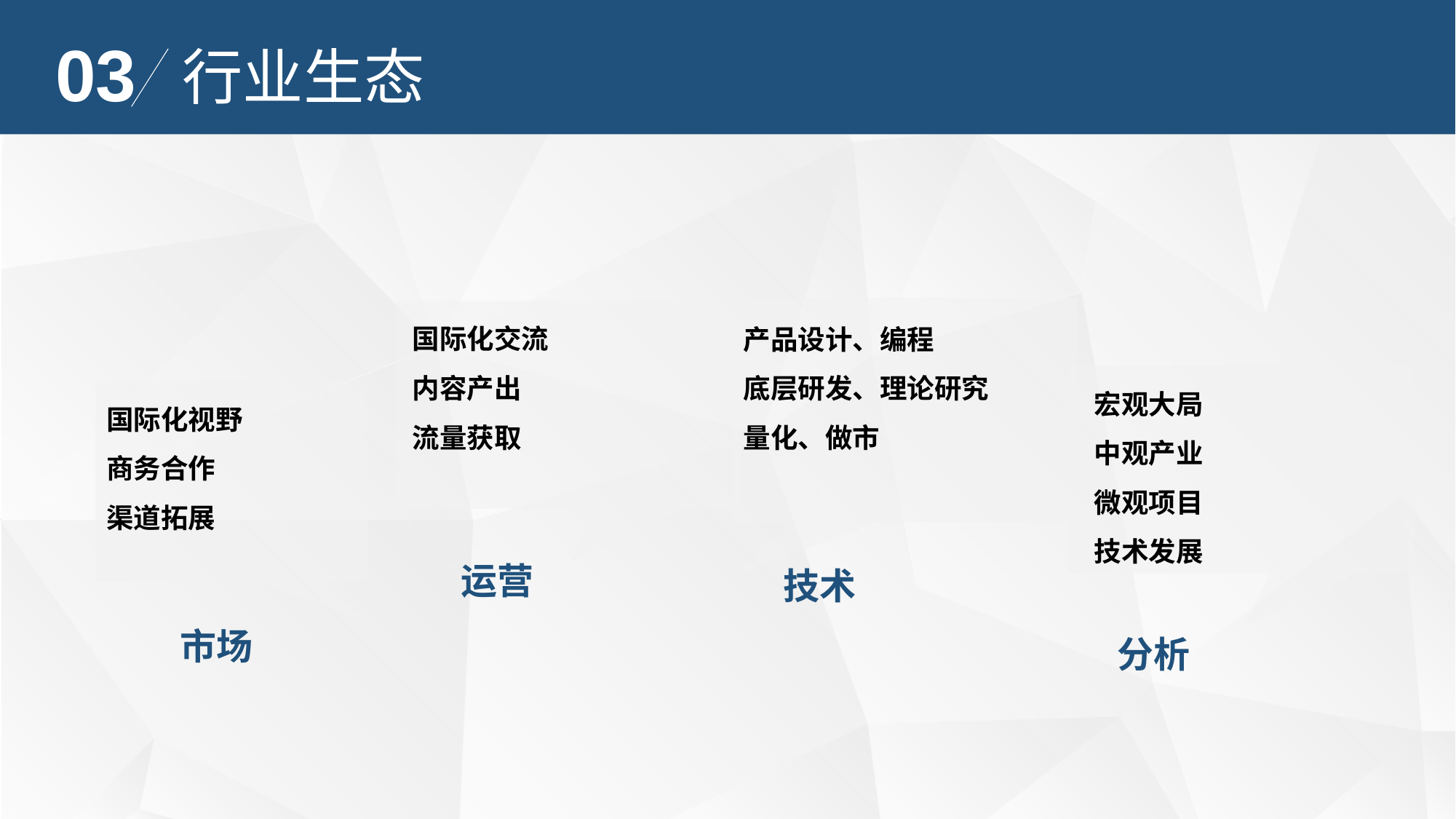

03
行业生态

产品设计、编程
底层研发、理论研究
量化、做市
国际化交流
内容产出
流量获取

宏观大局
中观产业
微观项目
技术发展

国际化视野
商务合作
渠道拓展

运营
技术
市场
分析